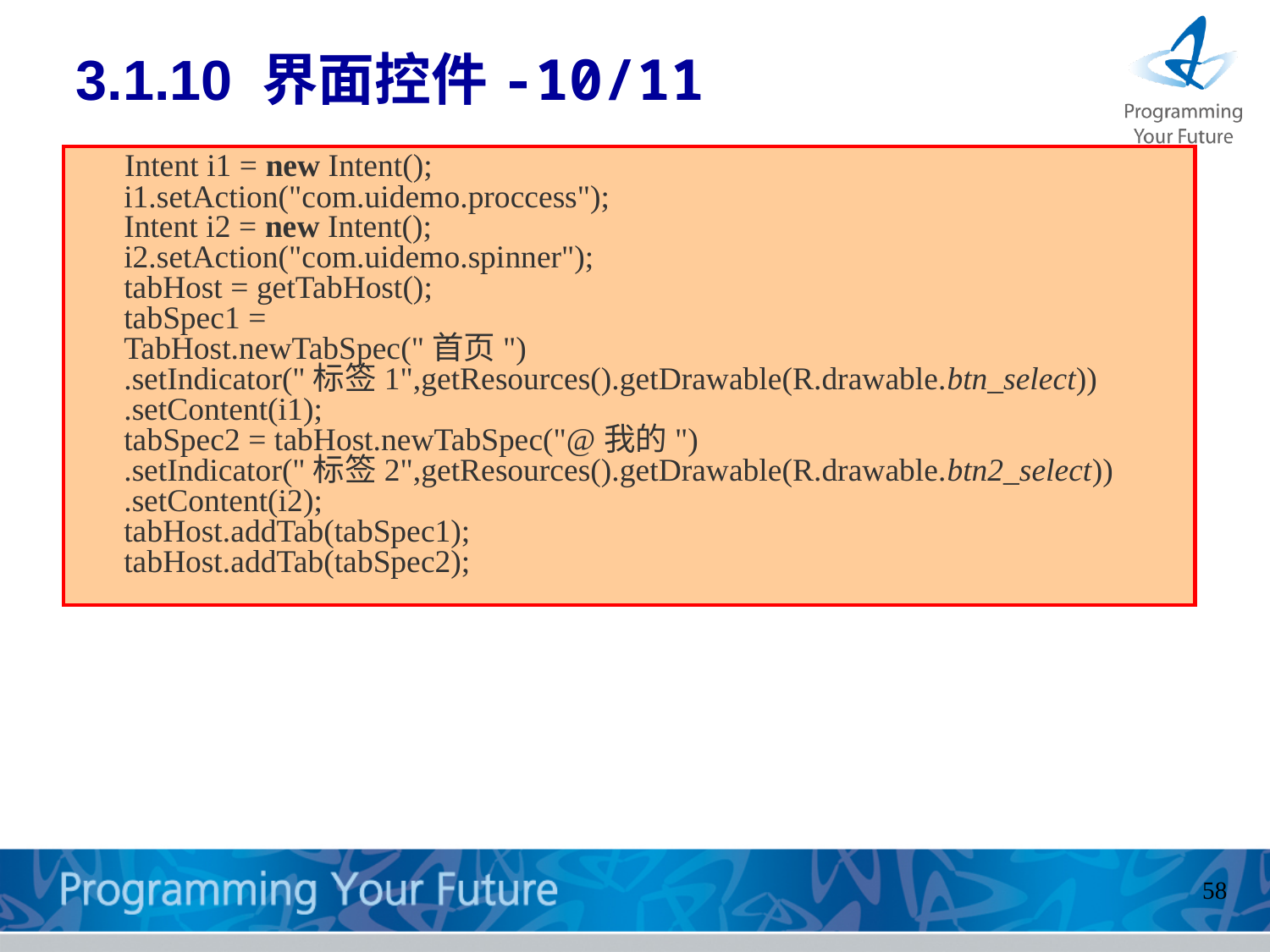

3.1.10 界面控件-10/11

      Intent i1 = new Intent();
	i1.setAction("com.uidemo.proccess");
	Intent i2 = new Intent();
	i2.setAction("com.uidemo.spinner");
	tabHost = getTabHost();
	tabSpec1 =
	TabHost.newTabSpec("首页")
	.setIndicator("标签1",getResources().getDrawable(R.drawable.btn_select))
	.setContent(i1);
	tabSpec2 = tabHost.newTabSpec("@我的")
	.setIndicator("标签2",getResources().getDrawable(R.drawable.btn2_select))
	.setContent(i2);
	tabHost.addTab(tabSpec1);
	tabHost.addTab(tabSpec2);